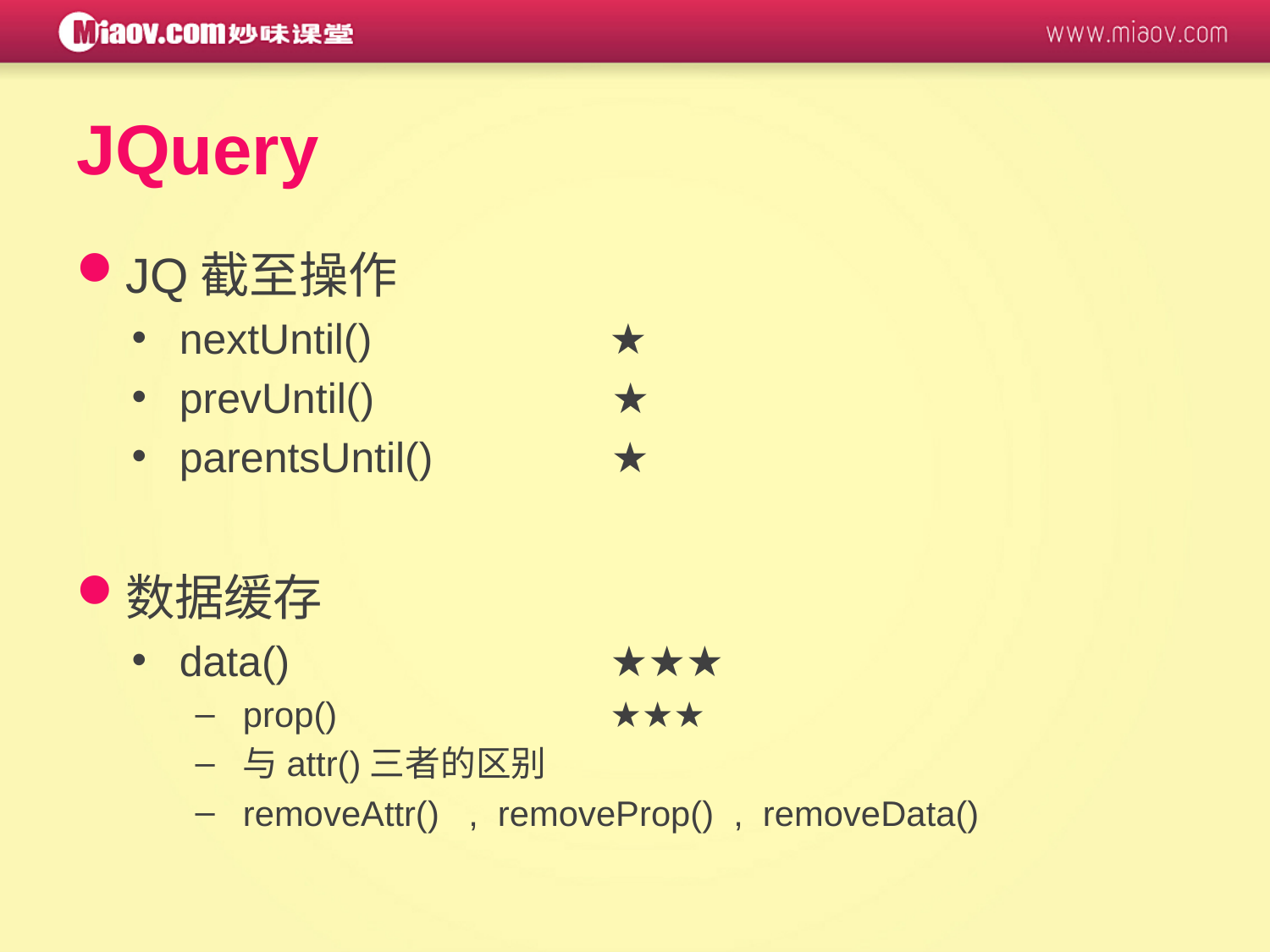

# JQuery
JQ截至操作
nextUntil()                    ★
prevUntil()                    ★
parentsUntil()               ★

数据缓存
data()                           ★★★
prop()                            ★★★
与attr()三者的区别
removeAttr()   ,  removeProp()  ,  removeData()